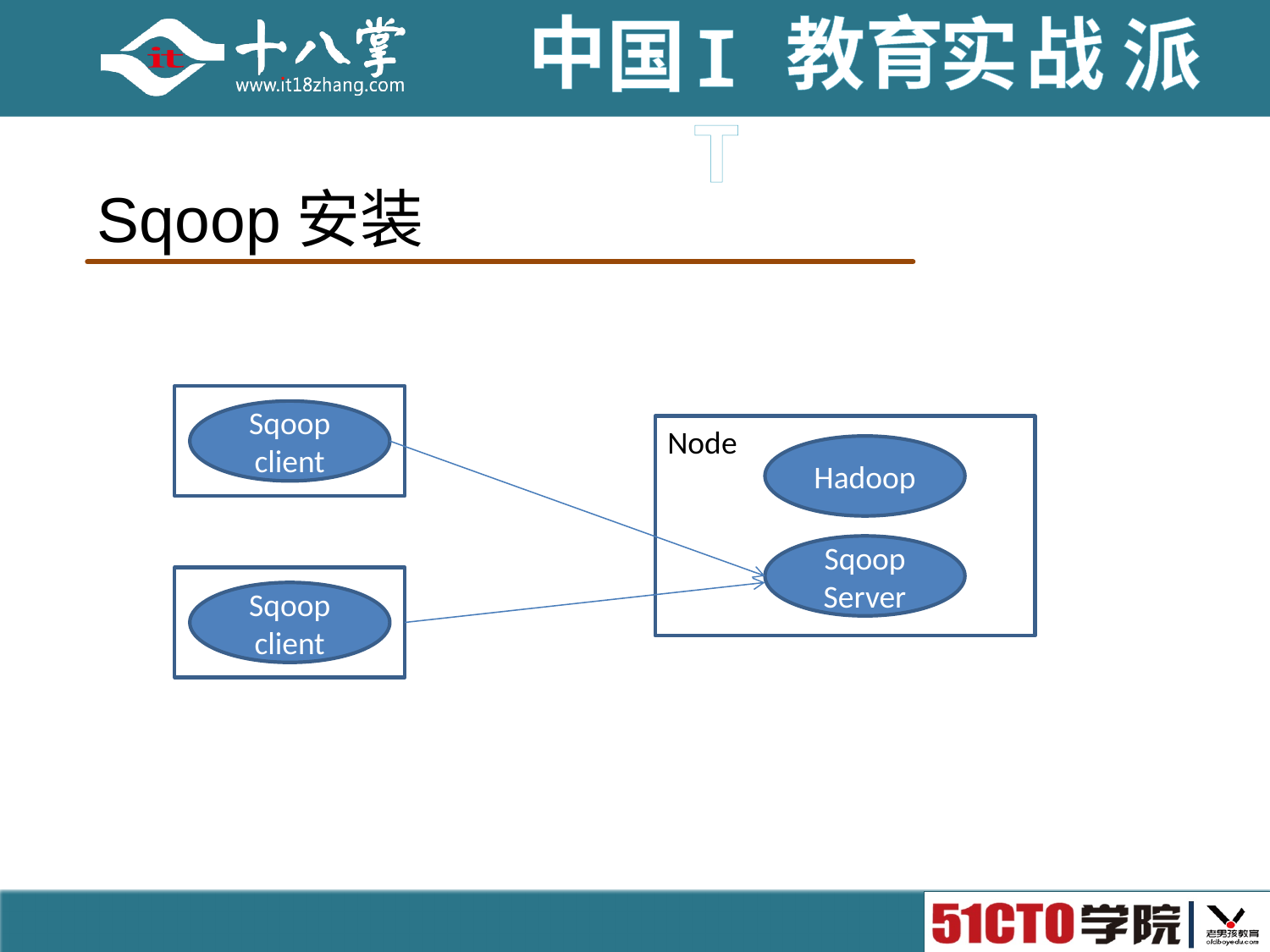

# Sqoop安装

Sqoop client
Node
Hadoop
Sqoop Server

Sqoop client